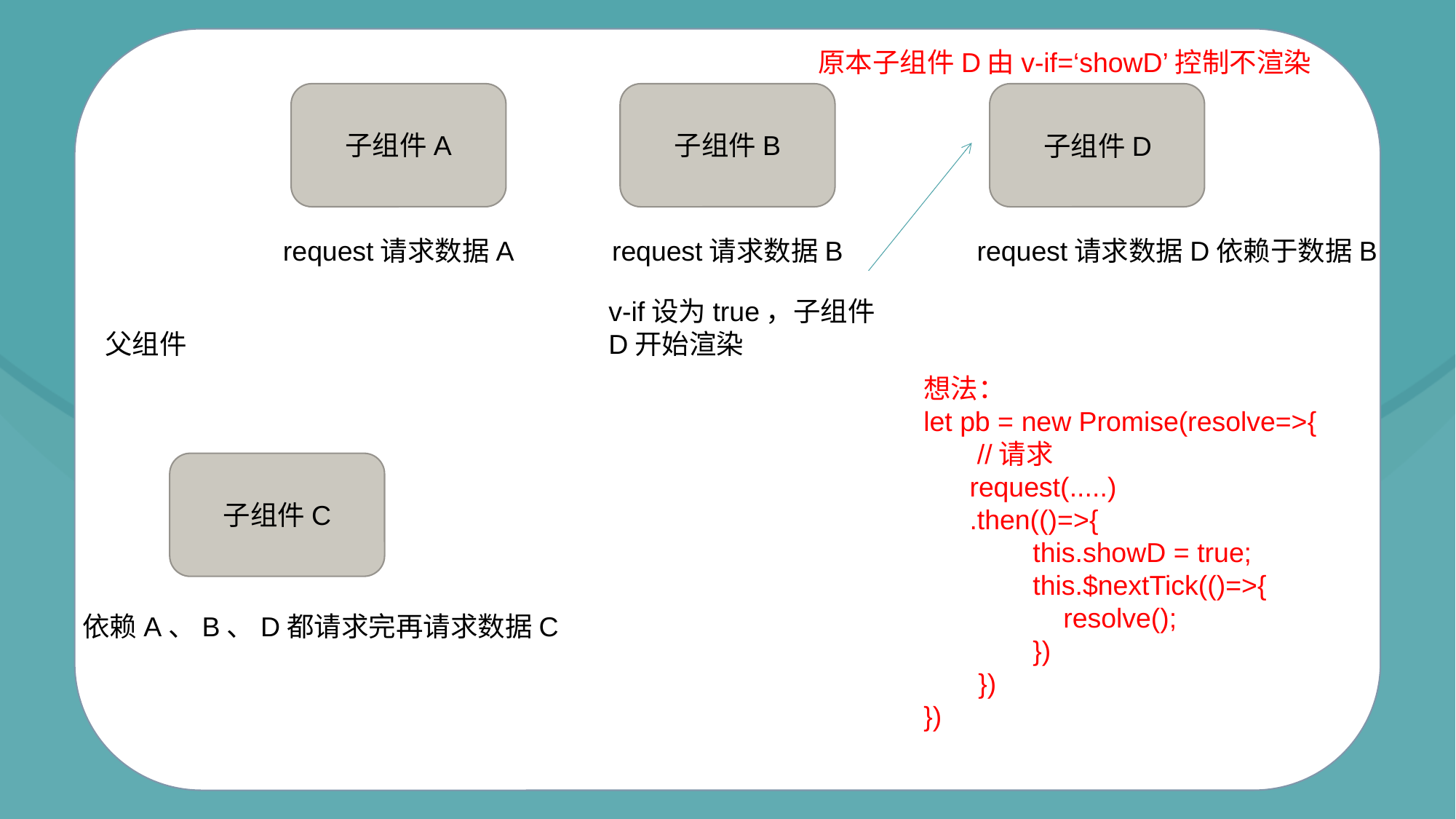

原本子组件D由v-if=‘showD’控制不渲染

子组件A
子组件B
子组件D
request请求数据A
request请求数据B
request请求数据D依赖于数据B
v-if设为true，子组件
D开始渲染
父组件
想法：
let pb = new Promise(resolve=>{
       //请求
      request(.....)
      .then(()=>{
this.showD = true;
this.$nextTick(()=>{
    resolve();
})
})
})

子组件C
依赖A、B、D都请求完再请求数据C